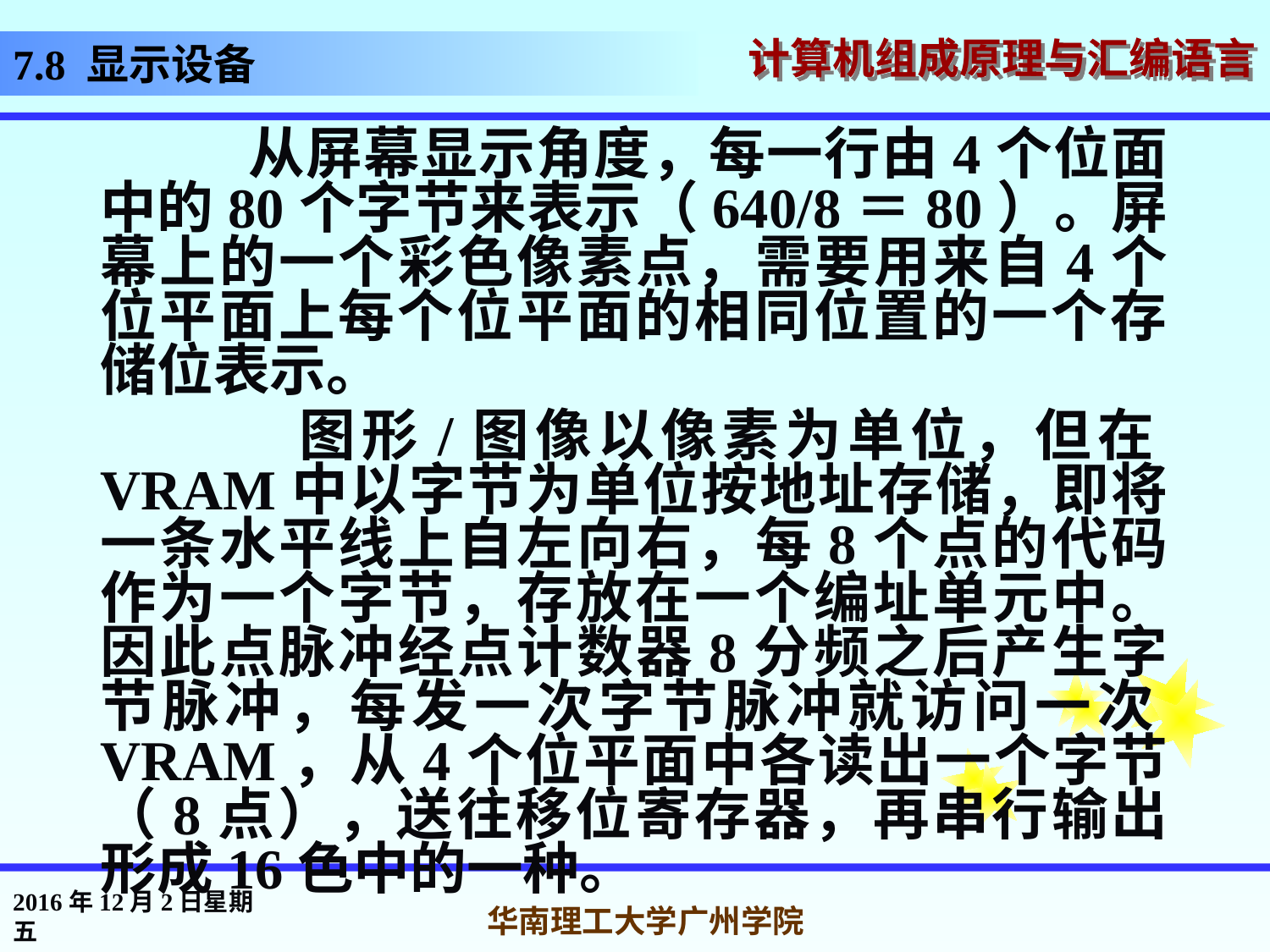

# 7.8 显示设备
             从屏幕显示角度，每一行由4个位面中的80个字节来表示（640/8＝80）。屏幕上的一个彩色像素点，需要用来自4个位平面上每个位平面的相同位置的一个存储位表示。
            图形/图像以像素为单位，但在VRAM中以字节为单位按地址存储，即将一条水平线上自左向右，每8个点的代码作为一个字节，存放在一个编址单元中。因此点脉冲经点计数器8分频之后产生字节脉冲，每发一次字节脉冲就访问一次VRAM，从4个位平面中各读出一个字节（8点），送往移位寄存器，再串行输出形成16色中的一种。
2016年12月2日星期五
华南理工大学广州学院